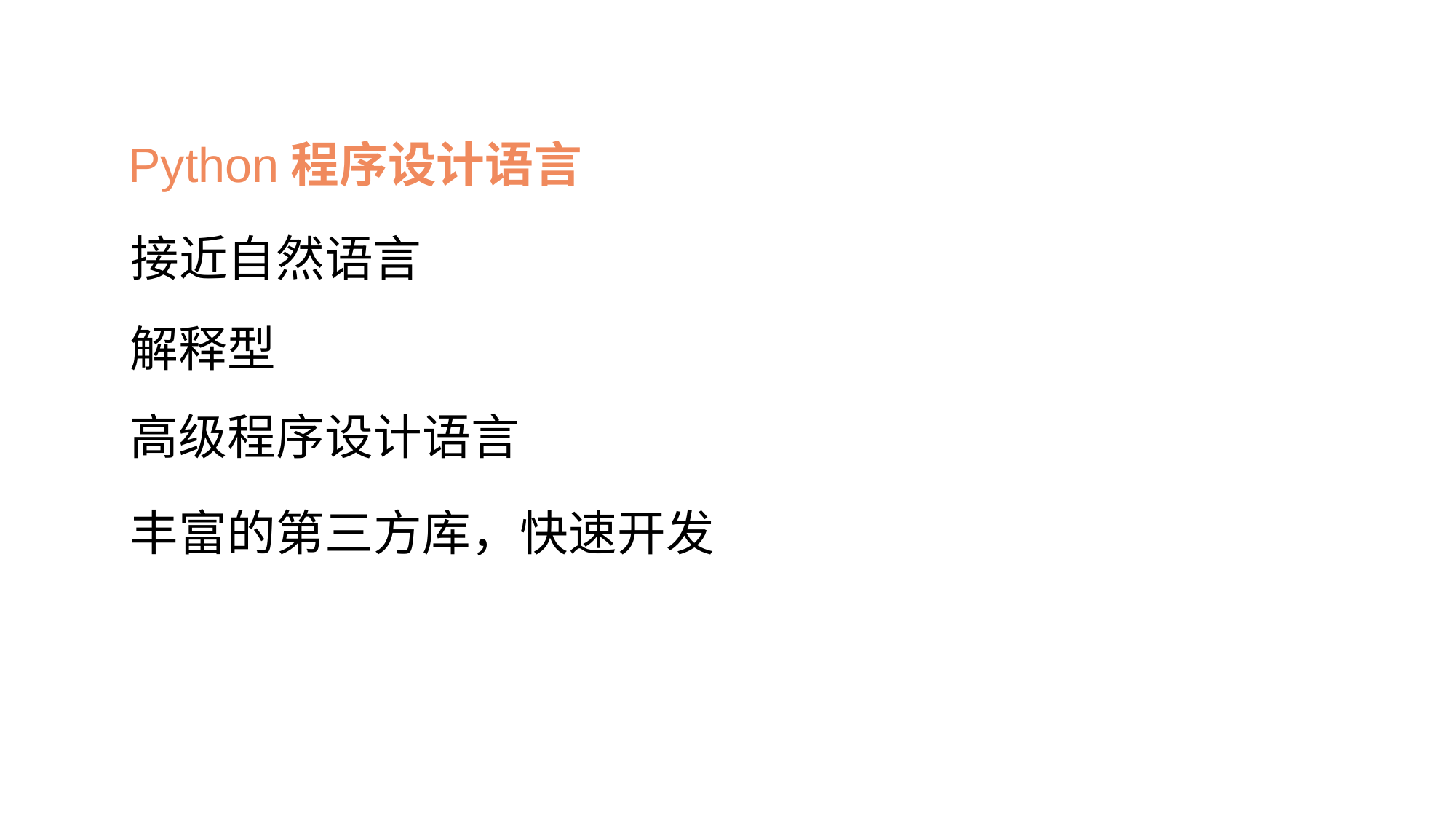

Python程序设计语言
接近自然语言
解释型
高级程序设计语言
丰富的第三方库，快速开发